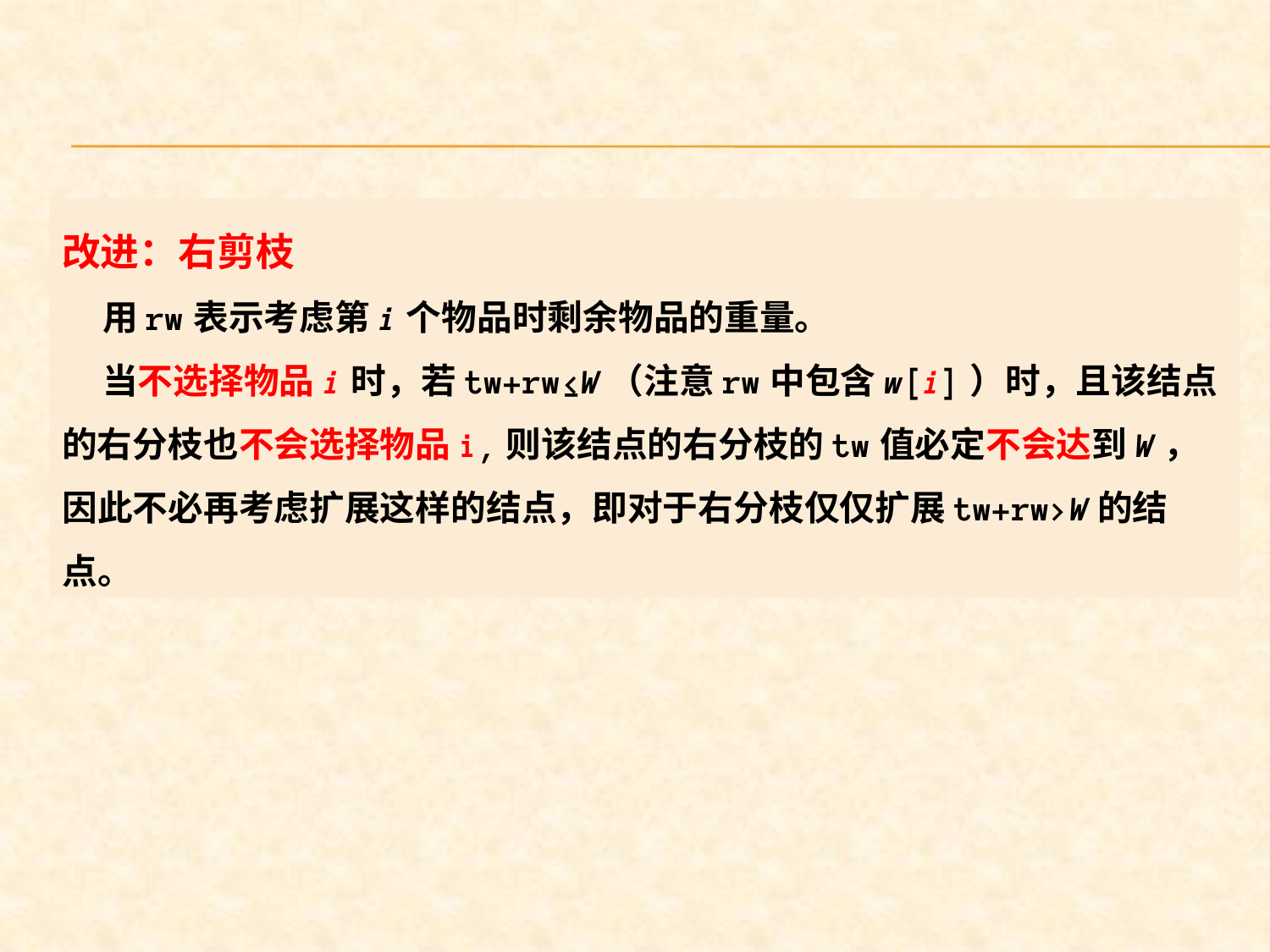

改进：右剪枝
    用rw表示考虑第i个物品时剩余物品的重量。
    当不选择物品i时，若tw+rw≤W（注意rw中包含w[i]）时，且该结点的右分枝也不会选择物品i,则该结点的右分枝的tw值必定不会达到W，因此不必再考虑扩展这样的结点，即对于右分枝仅仅扩展tw+rw>W的结点。